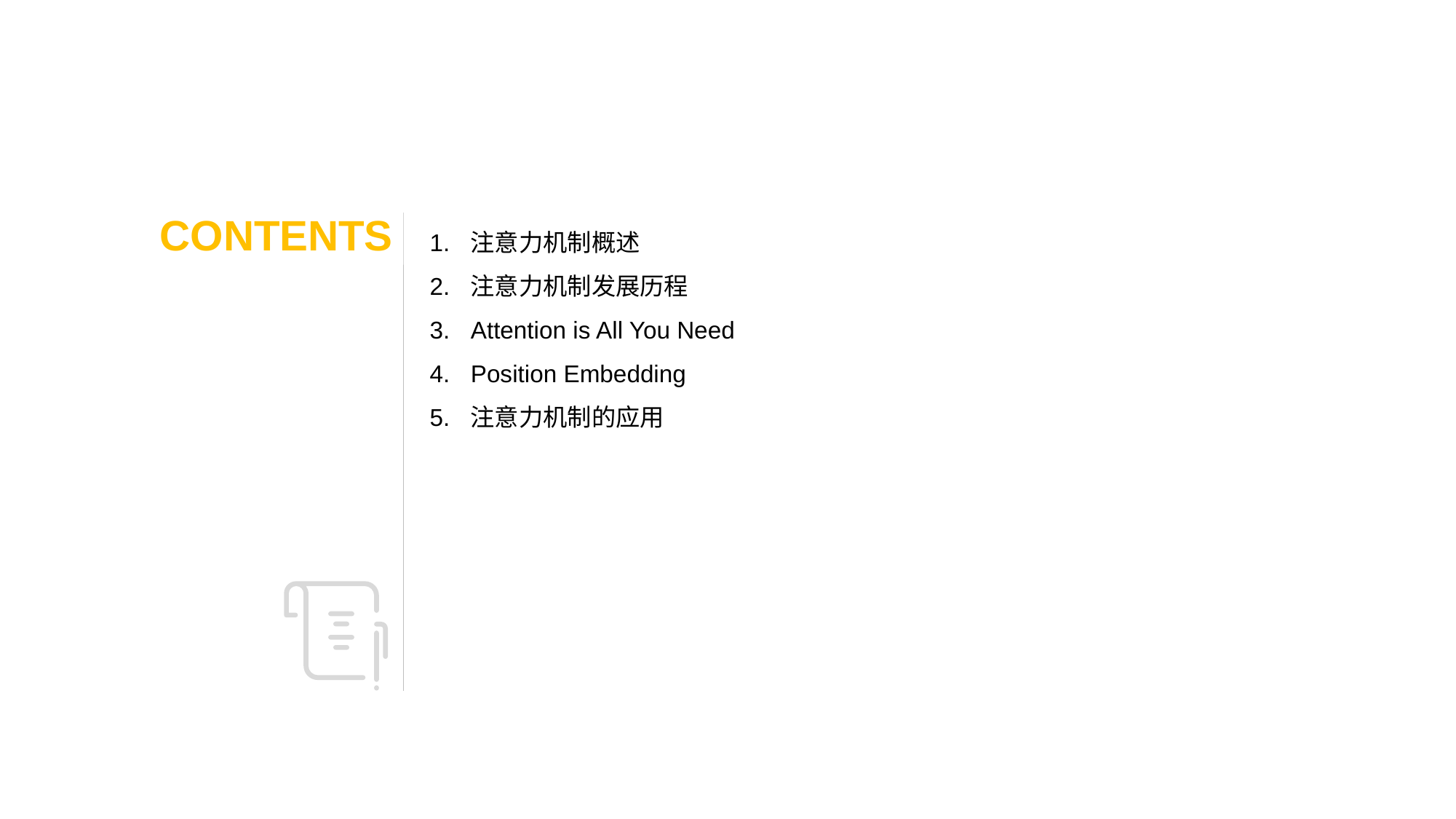

CONTENTS
注意力机制概述
注意力机制发展历程
Attention is All You Need
Position Embedding
注意力机制的应用